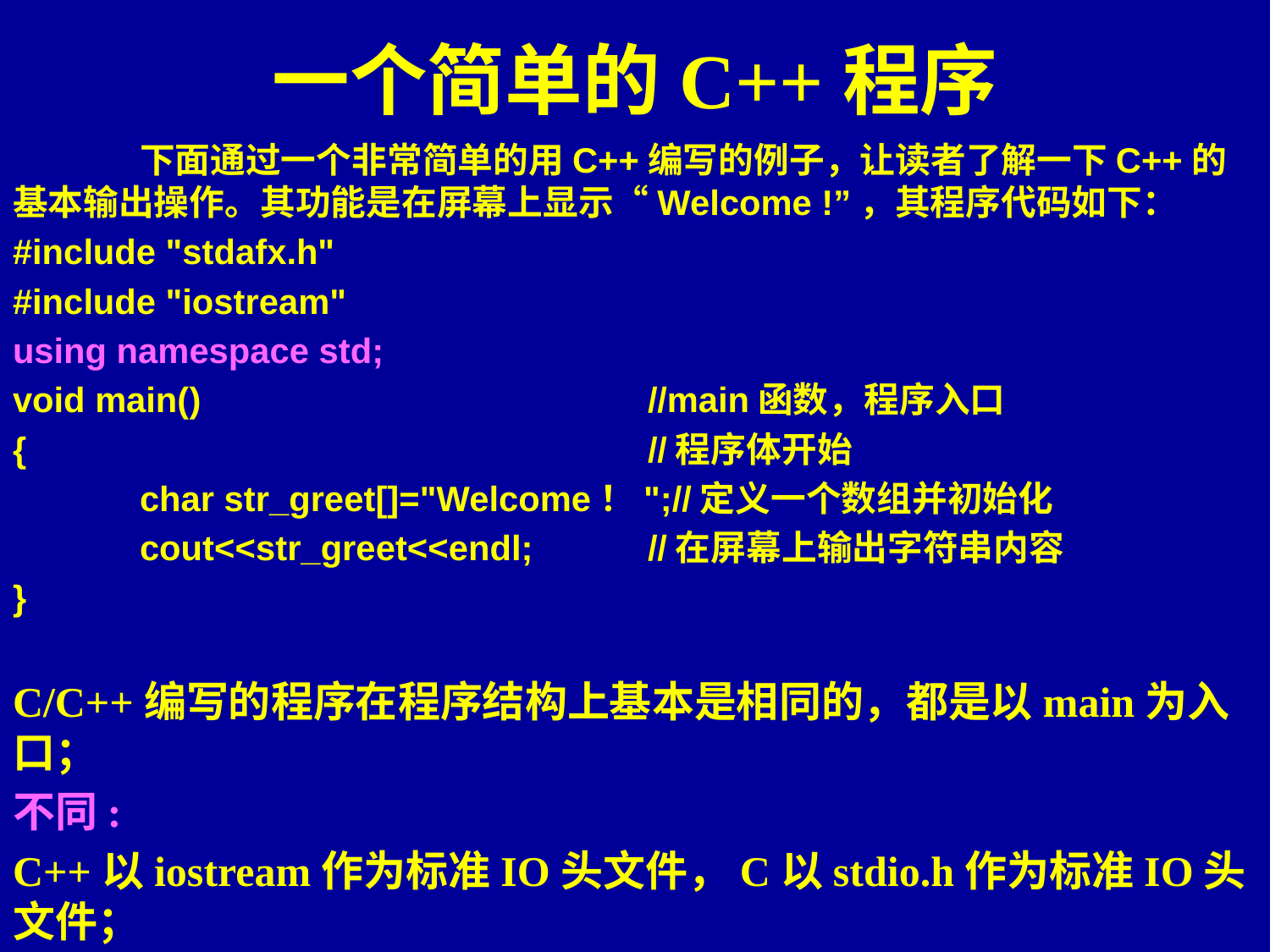

# 一个简单的C++程序
	下面通过一个非常简单的用C++编写的例子，让读者了解一下C++的基本输出操作。其功能是在屏幕上显示“Welcome !”，其程序代码如下：
#include "stdafx.h"
#include "iostream"
using namespace std;
void main()				//main函数，程序入口
{					//程序体开始
 	char str_greet[]="Welcome！";//定义一个数组并初始化
 	cout<<str_greet<<endl;	//在屏幕上输出字符串内容
}

C/C++编写的程序在程序结构上基本是相同的，都是以main为入口；
不同:
C++以iostream作为标准IO头文件，C以stdio.h作为标准IO头文件；
C++中采用“<<”作为标准输出，C是用printf来实现。